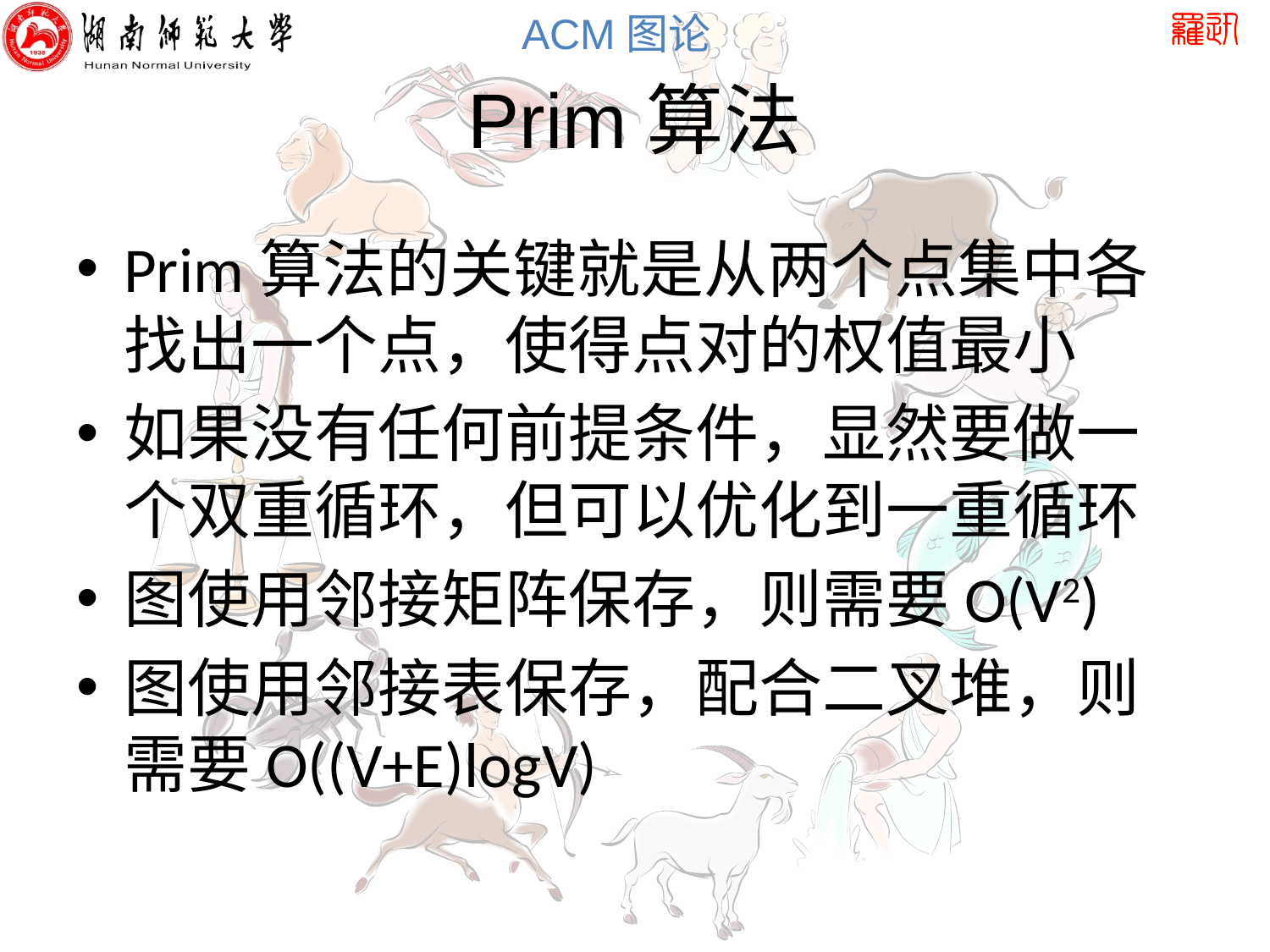

# Prim算法
Prim算法的关键就是从两个点集中各找出一个点，使得点对的权值最小
如果没有任何前提条件，显然要做一个双重循环，但可以优化到一重循环
图使用邻接矩阵保存，则需要O(V2)
图使用邻接表保存，配合二叉堆，则需要O((V+E)logV)